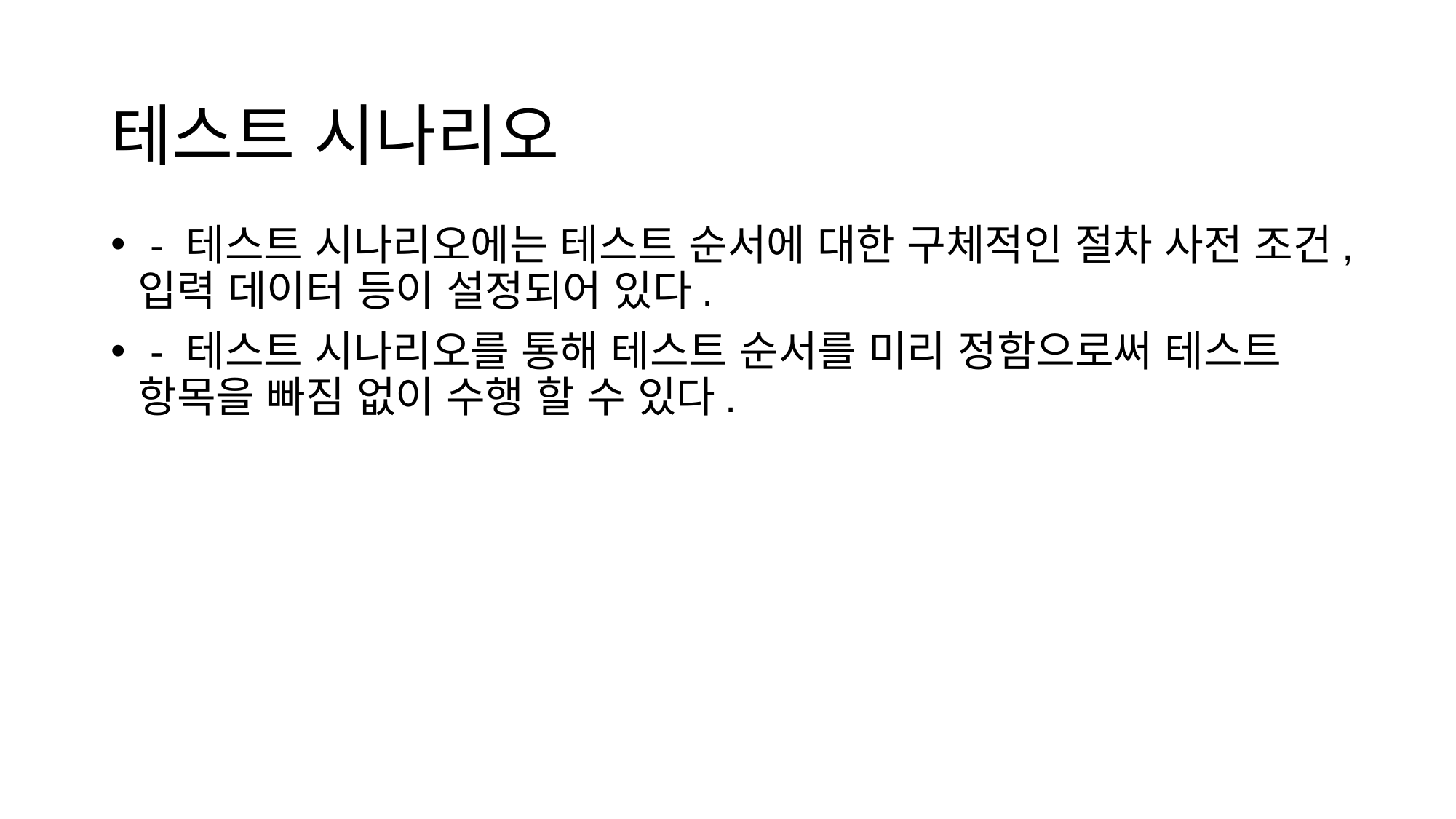

# 테스트 시나리오
 - 테스트 시나리오에는 테스트 순서에 대한 구체적인 절차 사전 조건,입력 데이터 등이 설정되어 있다.
 - 테스트 시나리오를 통해 테스트 순서를 미리 정함으로써 테스트 항목을 빠짐 없이 수행 할 수 있다.